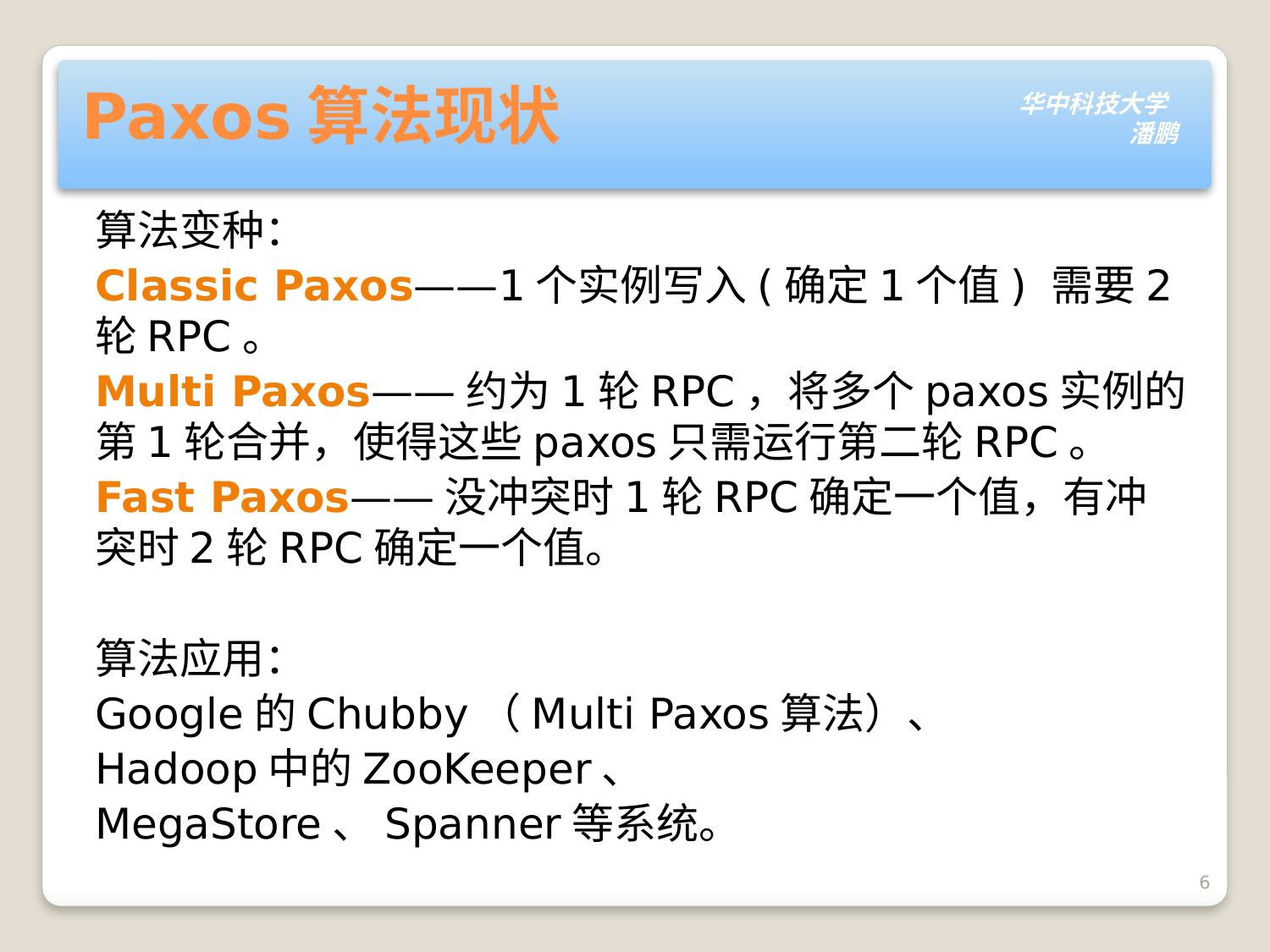

# Paxos算法现状
算法变种：
Classic Paxos——1个实例写入(确定1个值) 需要2轮RPC。
Multi Paxos——约为1轮RPC，将多个paxos实例的第1轮合并，使得这些paxos只需运行第二轮RPC。
Fast Paxos——没冲突时1轮RPC确定一个值，有冲突时2轮RPC确定一个值。

算法应用：
Google的Chubby（Multi Paxos算法）、
Hadoop中的ZooKeeper、
MegaStore、Spanner等系统。
6